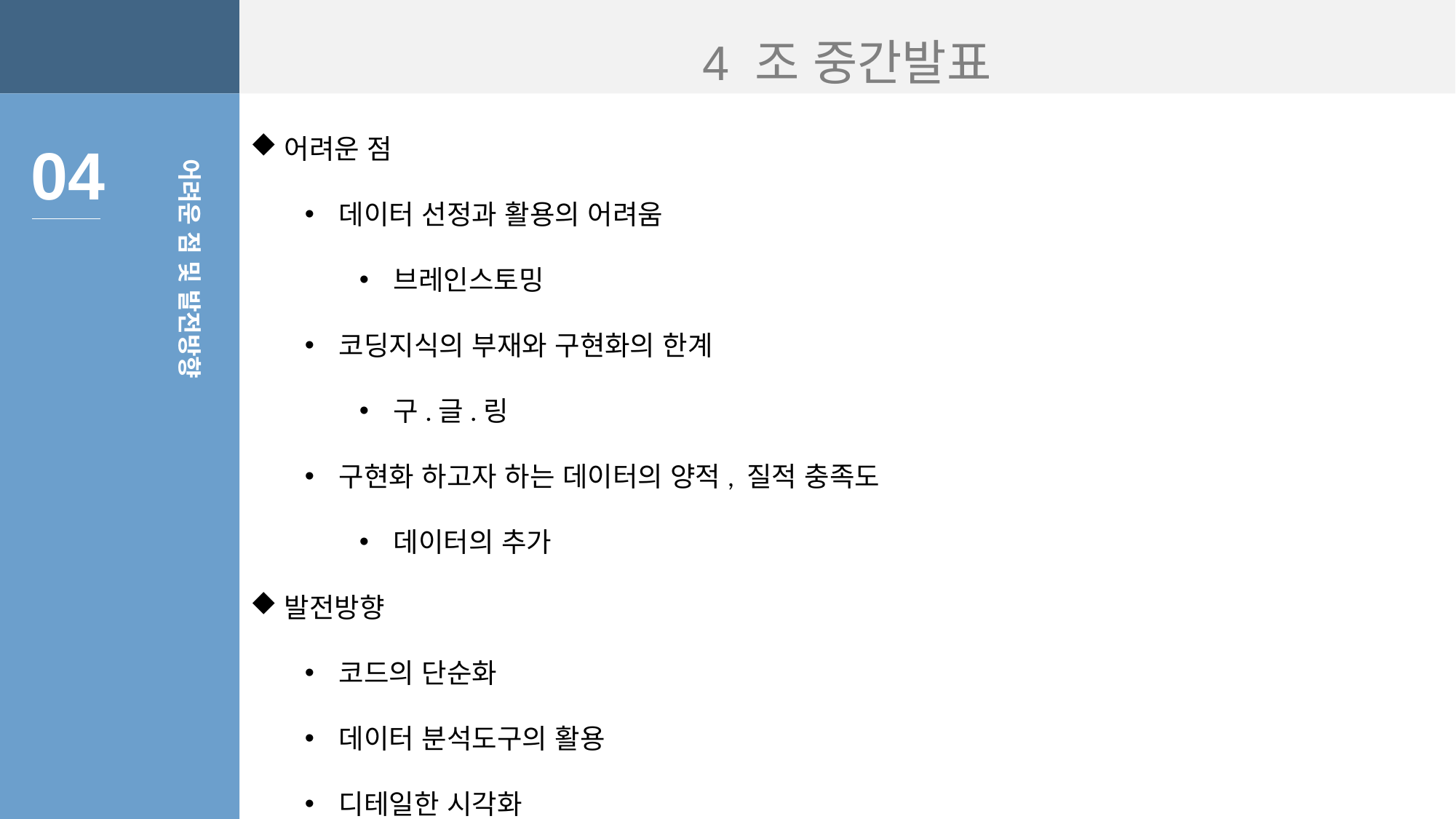

4 조 중간발표
어려운 점 및 발전방향

어려운 점
데이터 선정과 활용의 어려움
브레인스토밍
코딩지식의 부재와 구현화의 한계
구.글.링
구현화 하고자 하는 데이터의 양적, 질적 충족도
데이터의 추가
발전방향
코드의 단순화
데이터 분석도구의 활용
디테일한 시각화

04